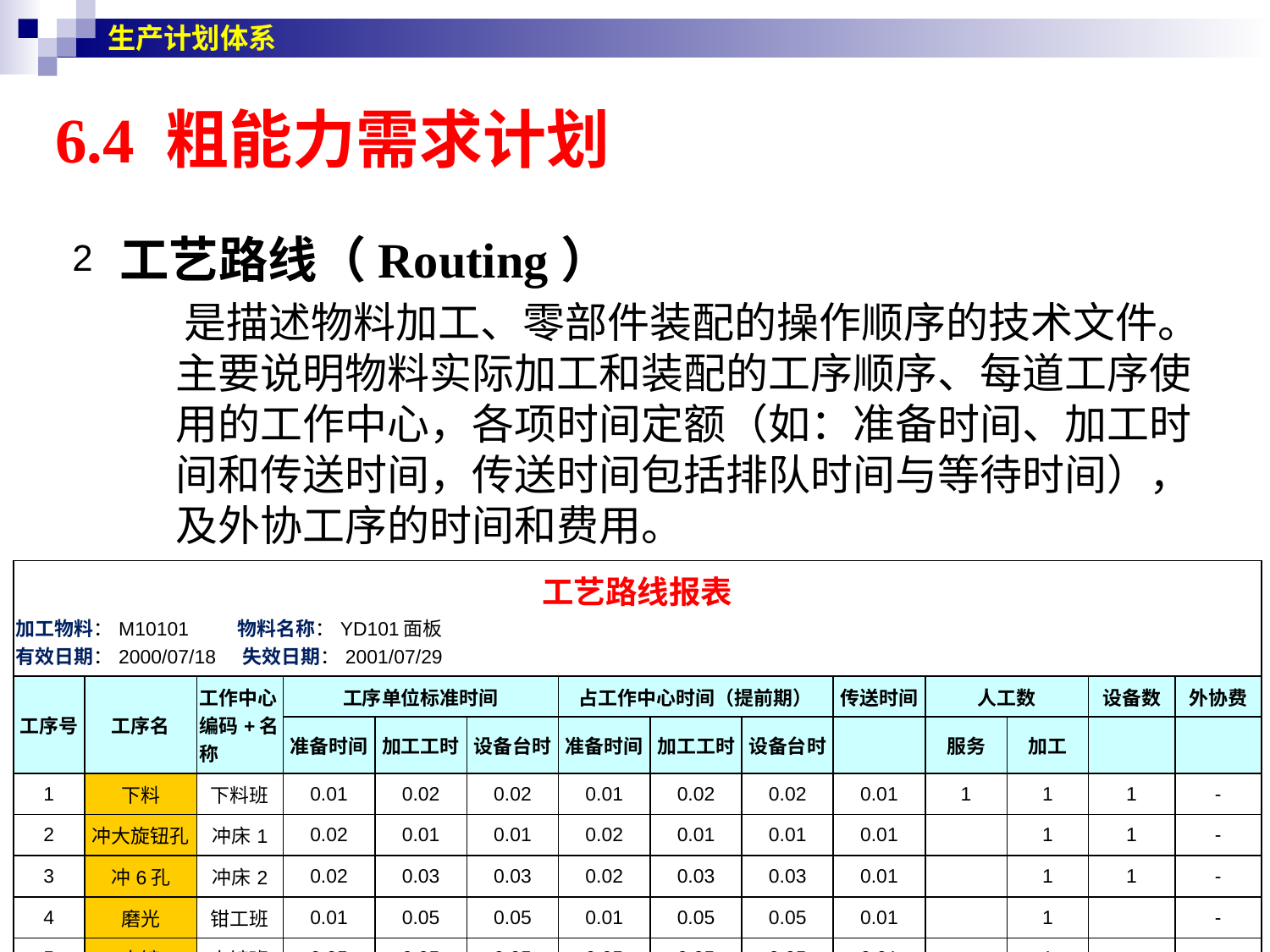

生产计划体系
# 6.4 粗能力需求计划
工艺路线（Routing）
    是描述物料加工、零部件装配的操作顺序的技术文件。主要说明物料实际加工和装配的工序顺序、每道工序使用的工作中心，各项时间定额（如：准备时间、加工时间和传送时间，传送时间包括排队时间与等待时间），及外协工序的时间和费用。
| 工艺路线报表 加工物料：M10101 物料名称：YD101面板 有效日期：2000/07/18 失效日期：2001/07/29 |  |  |  |  |  |  |  |  |  |  |  |  |  |
| --- | --- | --- | --- | --- | --- | --- | --- | --- | --- | --- | --- | --- | --- |
| 工序号 | 工序名 | 工作中心编码+名称 | 工序单位标准时间 |  |  | 占工作中心时间（提前期） |  |  | 传送时间 | 人工数 |  | 设备数 | 外协费 |
|  |  |  | 准备时间 | 加工工时 | 设备台时 | 准备时间 | 加工工时 | 设备台时 |  | 服务 | 加工 |  |  |
| 1 | 下料 | 下料班 | 0.01 | 0.02 | 0.02 | 0.01 | 0.02 | 0.02 | 0.01 | 1 | 1 | 1 | - |
| 2 | 冲大旋钮孔 | 冲床1 | 0.02 | 0.01 | 0.01 | 0.02 | 0.01 | 0.01 | 0.01 |  | 1 | 1 | - |
| 3 | 冲6孔 | 冲床2 | 0.02 | 0.03 | 0.03 | 0.02 | 0.03 | 0.03 | 0.01 |  | 1 | 1 | - |
| 4 | 磨光 | 钳工班 | 0.01 | 0.05 | 0.05 | 0.01 | 0.05 | 0.05 | 0.01 |  | 1 |  | - |
| 5 | 电镀 | 电镀班 | 0.05 | 0.05 | 0.05 | 0.05 | 0.05 | 0.05 | 0.01 |  | 1 |  | - |